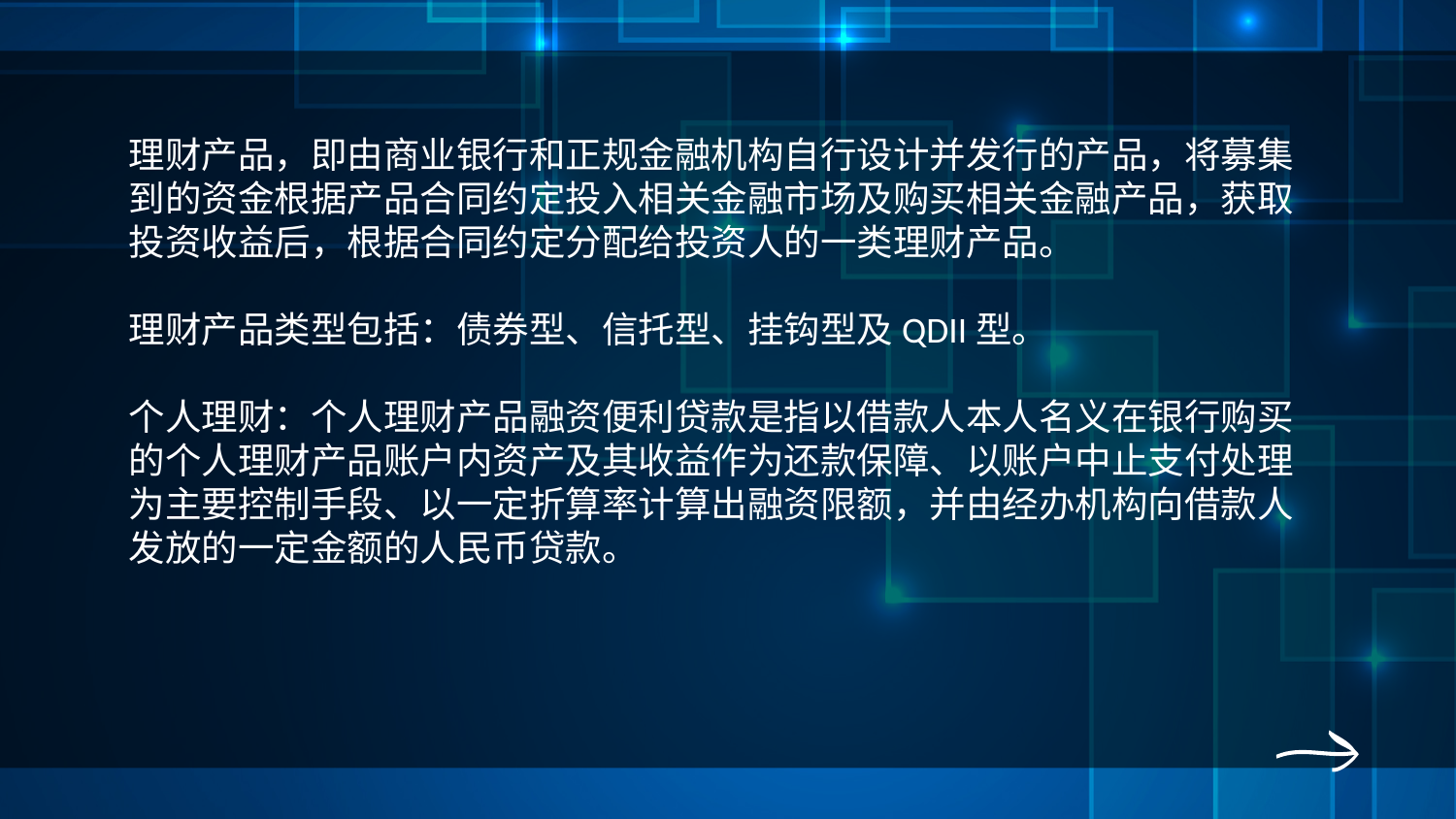

理财产品，即由商业银行和正规金融机构自行设计并发行的产品，将募集到的资金根据产品合同约定投入相关金融市场及购买相关金融产品，获取投资收益后，根据合同约定分配给投资人的一类理财产品。

理财产品类型包括：债券型、信托型、挂钩型及QDII型。

个人理财：个人理财产品融资便利贷款是指以借款人本人名义在银行购买的个人理财产品账户内资产及其收益作为还款保障、以账户中止支付处理为主要控制手段、以一定折算率计算出融资限额，并由经办机构向借款人发放的一定金额的人民币贷款。